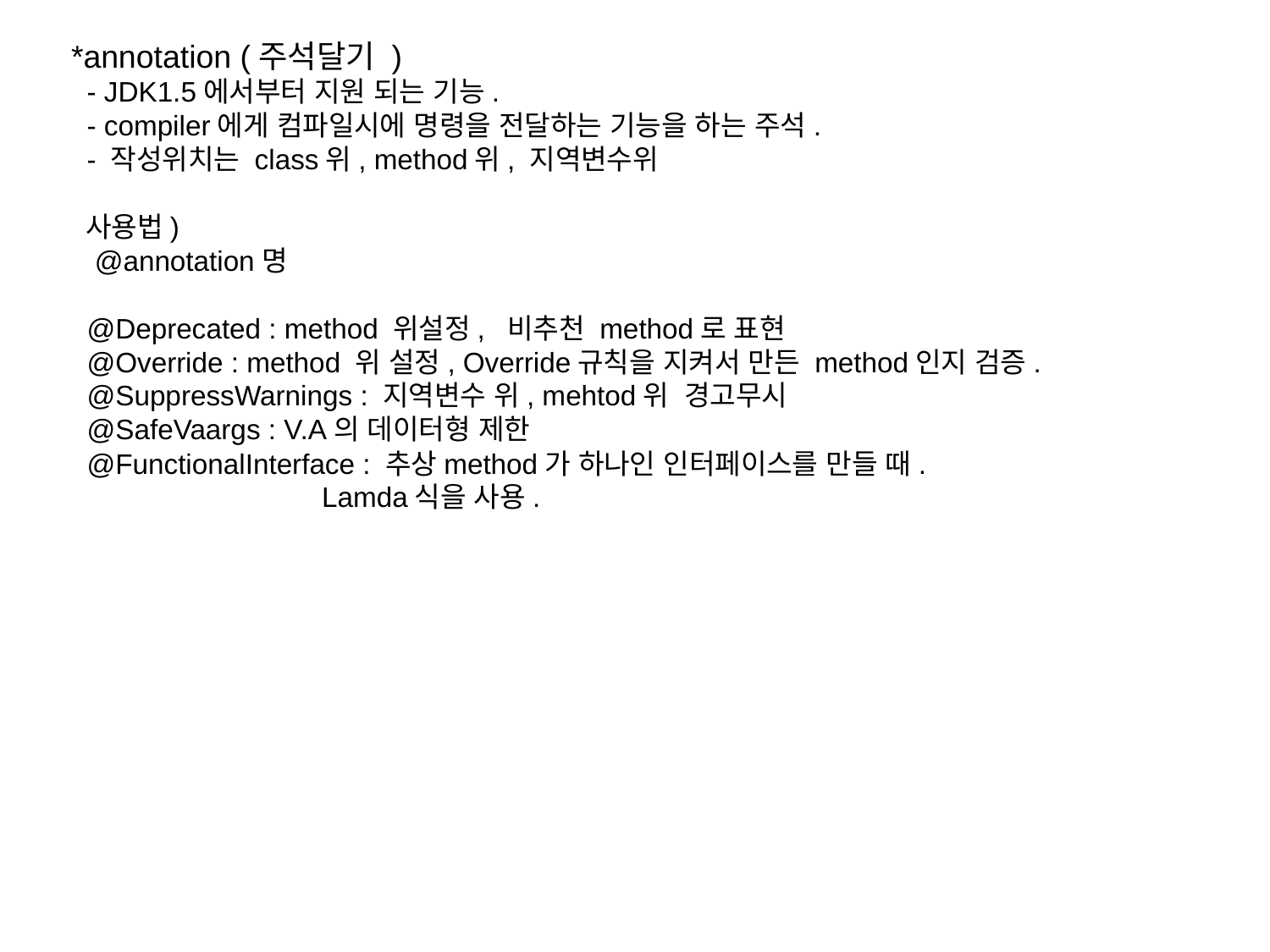

*annotation (주석달기 )
  - JDK1.5에서부터 지원 되는 기능.
  - compiler에게 컴파일시에 명령을 전달하는 기능을 하는 주석.
  - 작성위치는 class위, method위, 지역변수위

 사용법)
   @annotation명

  @Deprecated : method 위설정,  비추천 method로 표현
  @Override : method 위 설정, Override규칙을 지켜서 만든 method인지 검증.
  @SuppressWarnings : 지역변수 위, mehtod위  경고무시
  @SafeVaargs : V.A의 데이터형 제한
  @FunctionalInterface : 추상method가 하나인 인터페이스를 만들 때.
                                Lamda식을 사용.